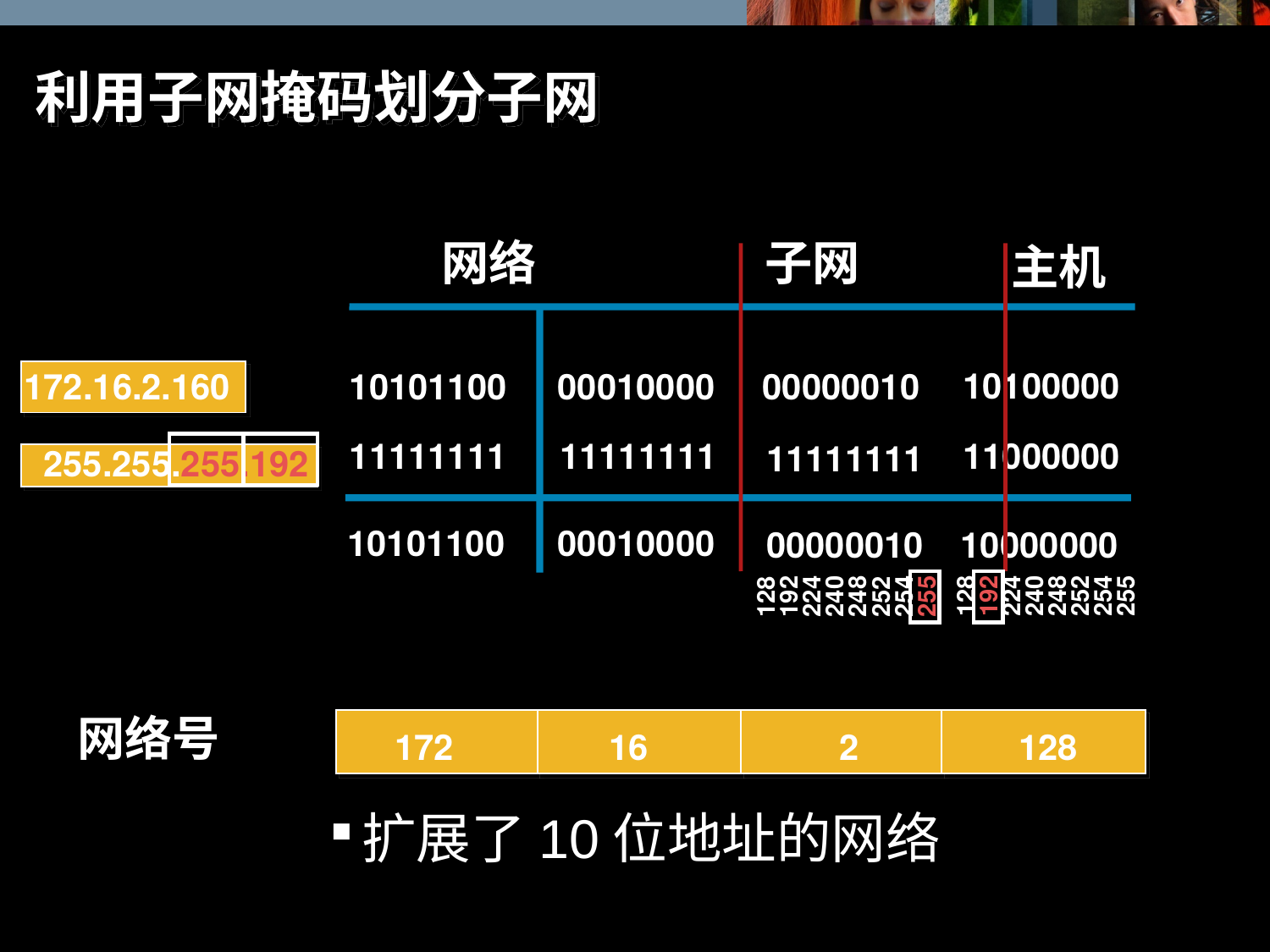

# 利用子网掩码划分子网
子网
网络
主机

172.16.2.160
10100000
10101100
00010000
00000010

11111111
11111111
11000000
11111111
  255.255.255.192

10101100
00010000
00000010
10000000
128
192
224
240
248
252
254
255
128
192
224
240
248
252
254
255

网络号

172
16
2
128
扩展了10位地址的网络